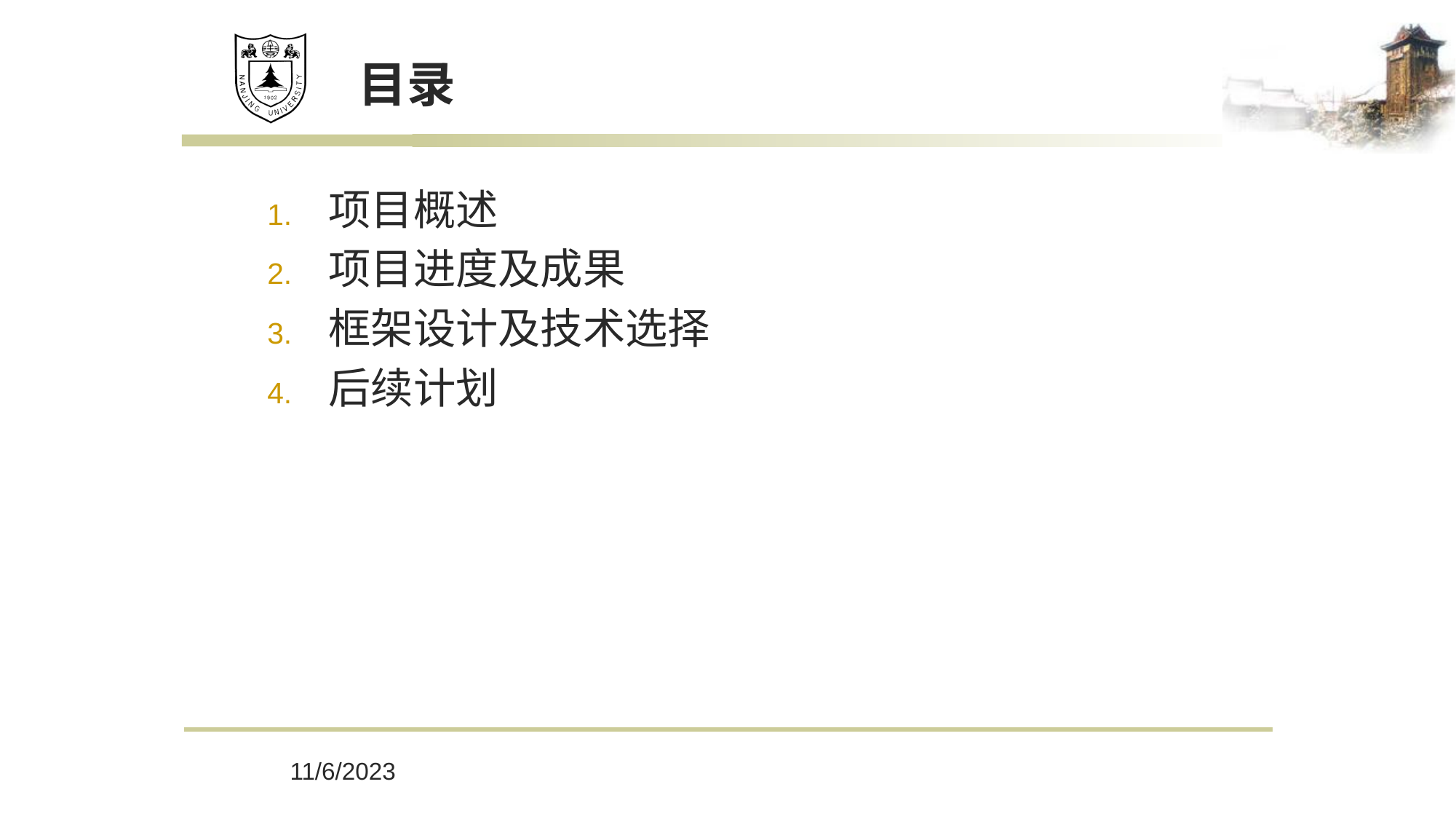

# 目录
项目概述
项目进度及成果
框架设计及技术选择
后续计划

11/6/2023
2